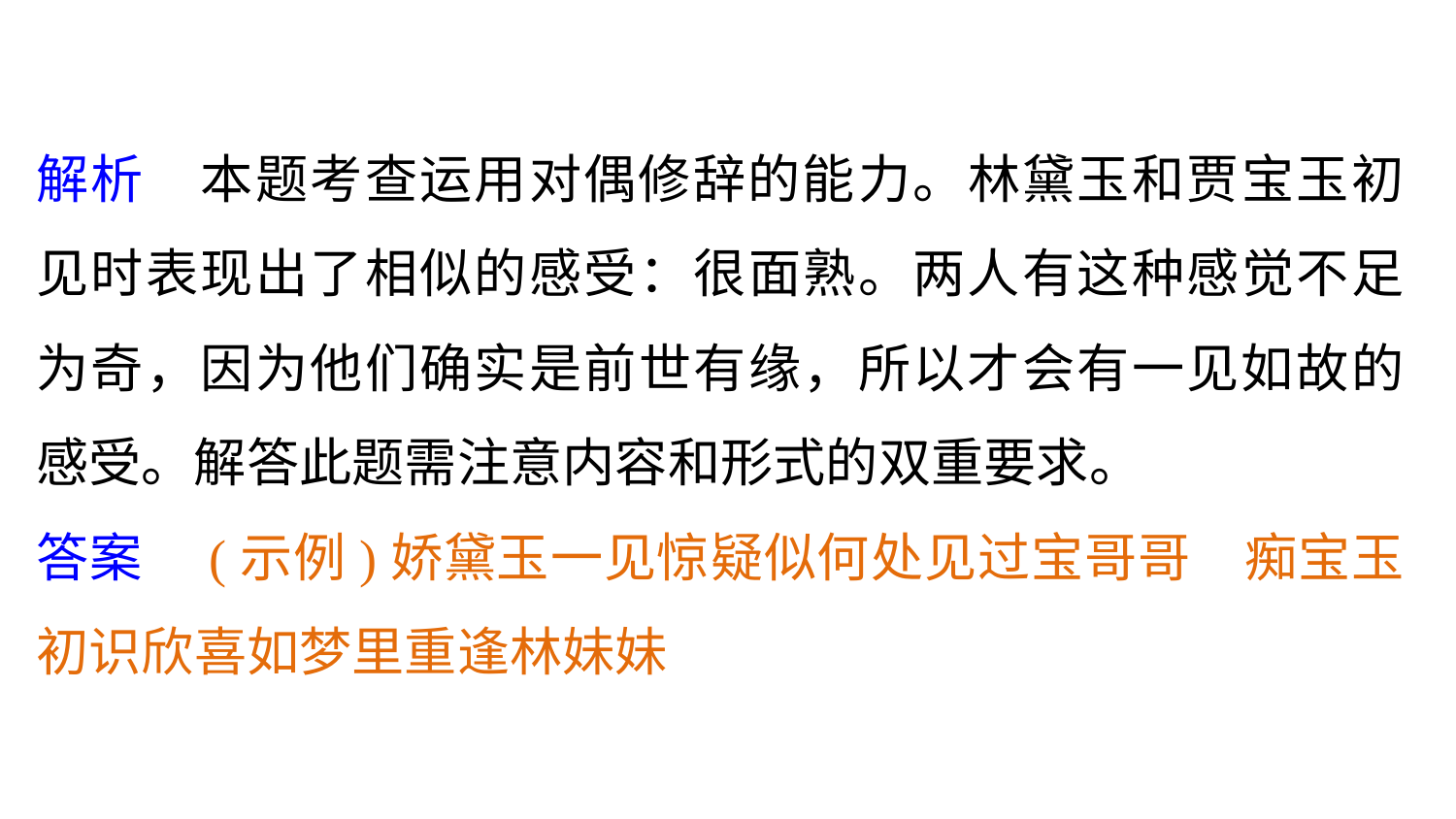

解析　本题考查运用对偶修辞的能力。林黛玉和贾宝玉初见时表现出了相似的感受：很面熟。两人有这种感觉不足为奇，因为他们确实是前世有缘，所以才会有一见如故的感受。解答此题需注意内容和形式的双重要求。
答案　(示例)娇黛玉一见惊疑似何处见过宝哥哥　痴宝玉初识欣喜如梦里重逢林妹妹